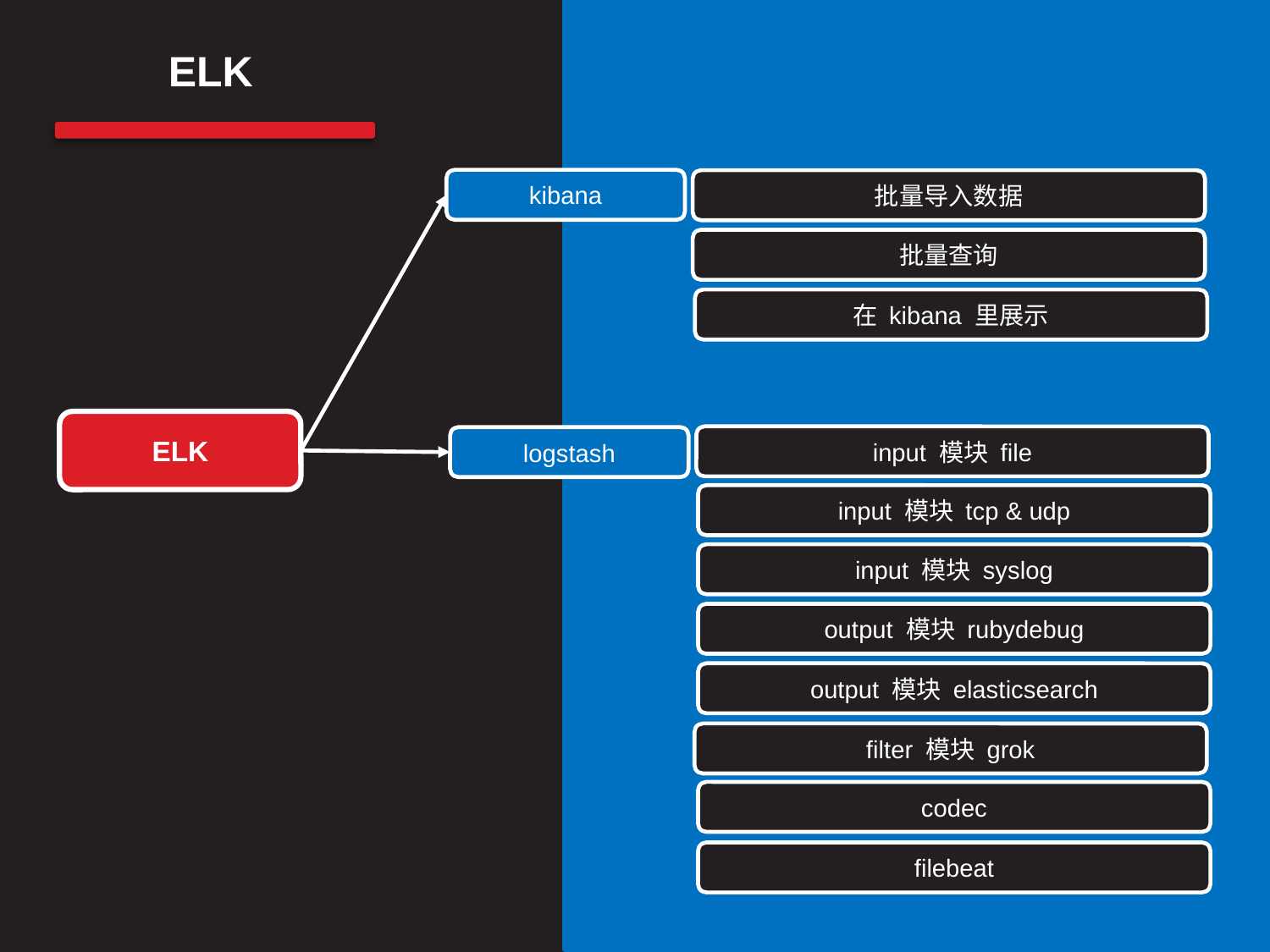

ELK

kibana
批量导入数据
批量查询
在 kibana 里展示
ELK
input 模块 file
logstash
input 模块 tcp & udp
input 模块 syslog
output 模块 rubydebug
output 模块 elasticsearch
filter 模块 grok
codec
filebeat